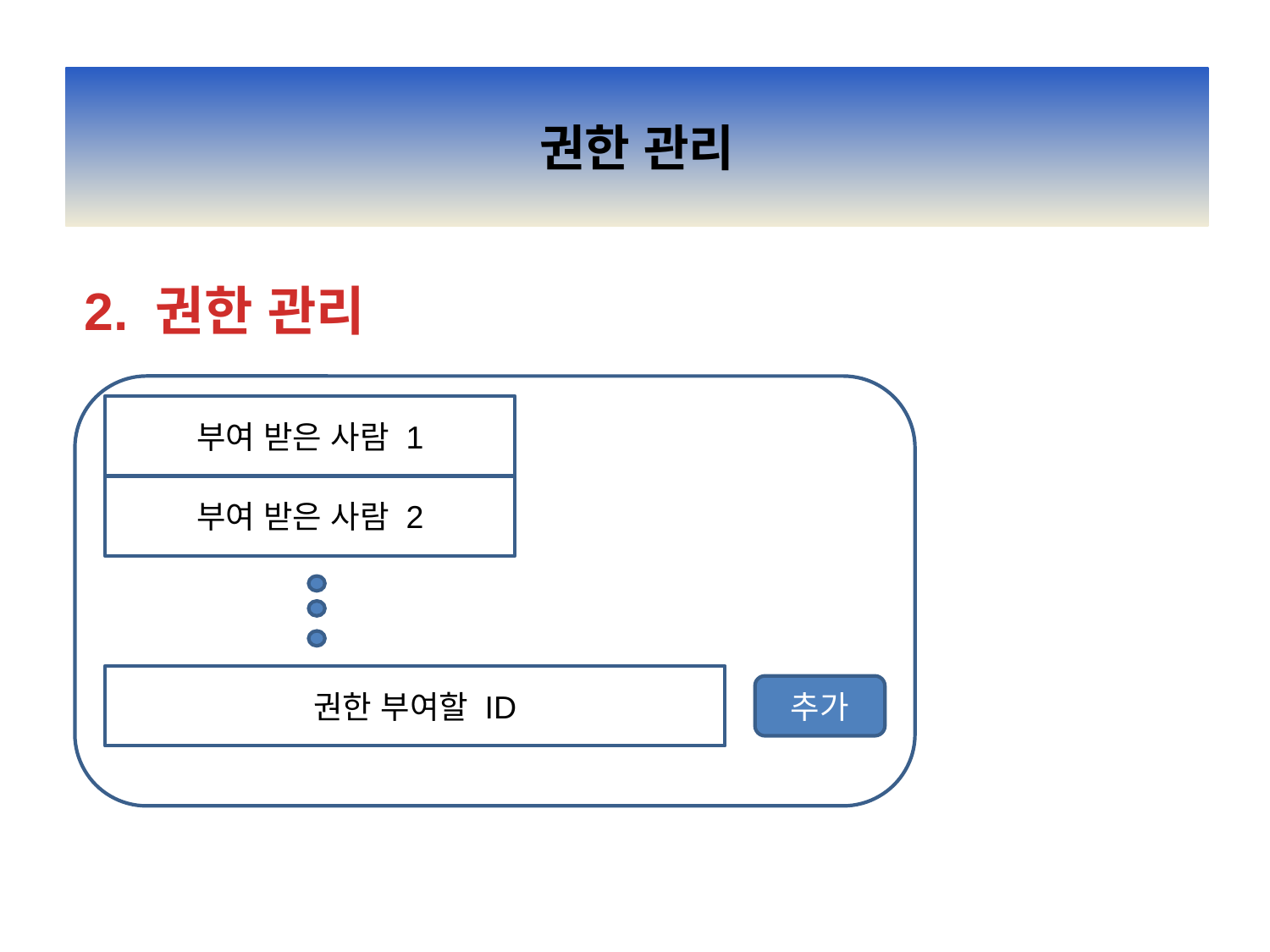

권한 관리
2. 권한 관리

부여 받은 사람 1
부여 받은 사람 2

권한 부여할 ID
추가